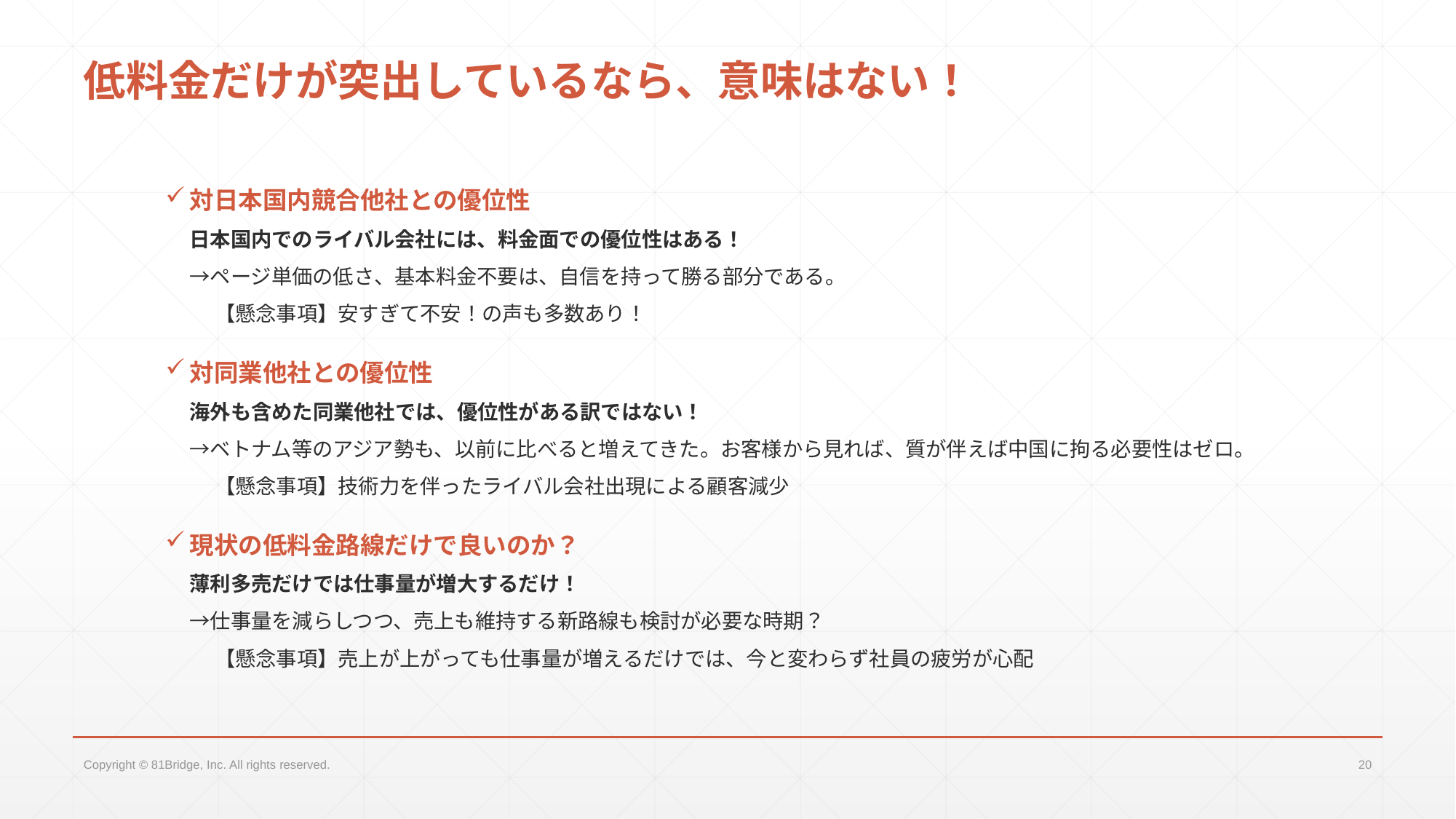

# 低料金だけが突出しているなら、意味はない！
対日本国内競合他社との優位性
日本国内でのライバル会社には、料金面での優位性はある！
→ページ単価の低さ、基本料金不要は、自信を持って勝る部分である。
　 【懸念事項】安すぎて不安！の声も多数あり！
対同業他社との優位性
海外も含めた同業他社では、優位性がある訳ではない！
→ベトナム等のアジア勢も、以前に比べると増えてきた。お客様から見れば、質が伴えば中国に拘る必要性はゼロ。
　 【懸念事項】技術力を伴ったライバル会社出現による顧客減少
現状の低料金路線だけで良いのか？
薄利多売だけでは仕事量が増大するだけ！
→仕事量を減らしつつ、売上も維持する新路線も検討が必要な時期？
　 【懸念事項】売上が上がっても仕事量が増えるだけでは、今と変わらず社員の疲労が心配
Copyright © 81Bridge, Inc. All rights reserved.
20